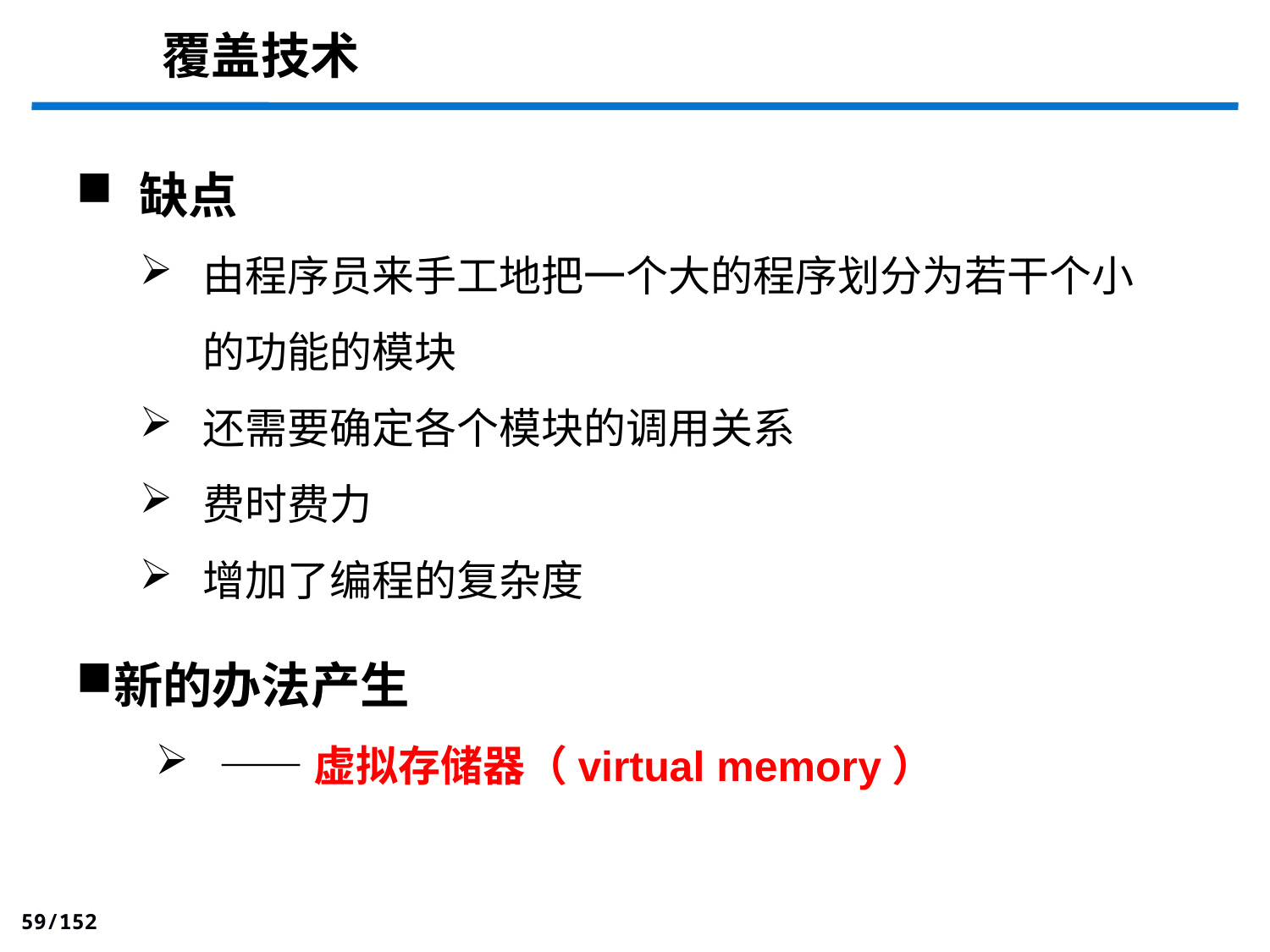

覆盖技术
缺点
由程序员来手工地把一个大的程序划分为若干个小的功能的模块
还需要确定各个模块的调用关系
费时费力
增加了编程的复杂度
新的办法产生
——虚拟存储器（virtual memory）